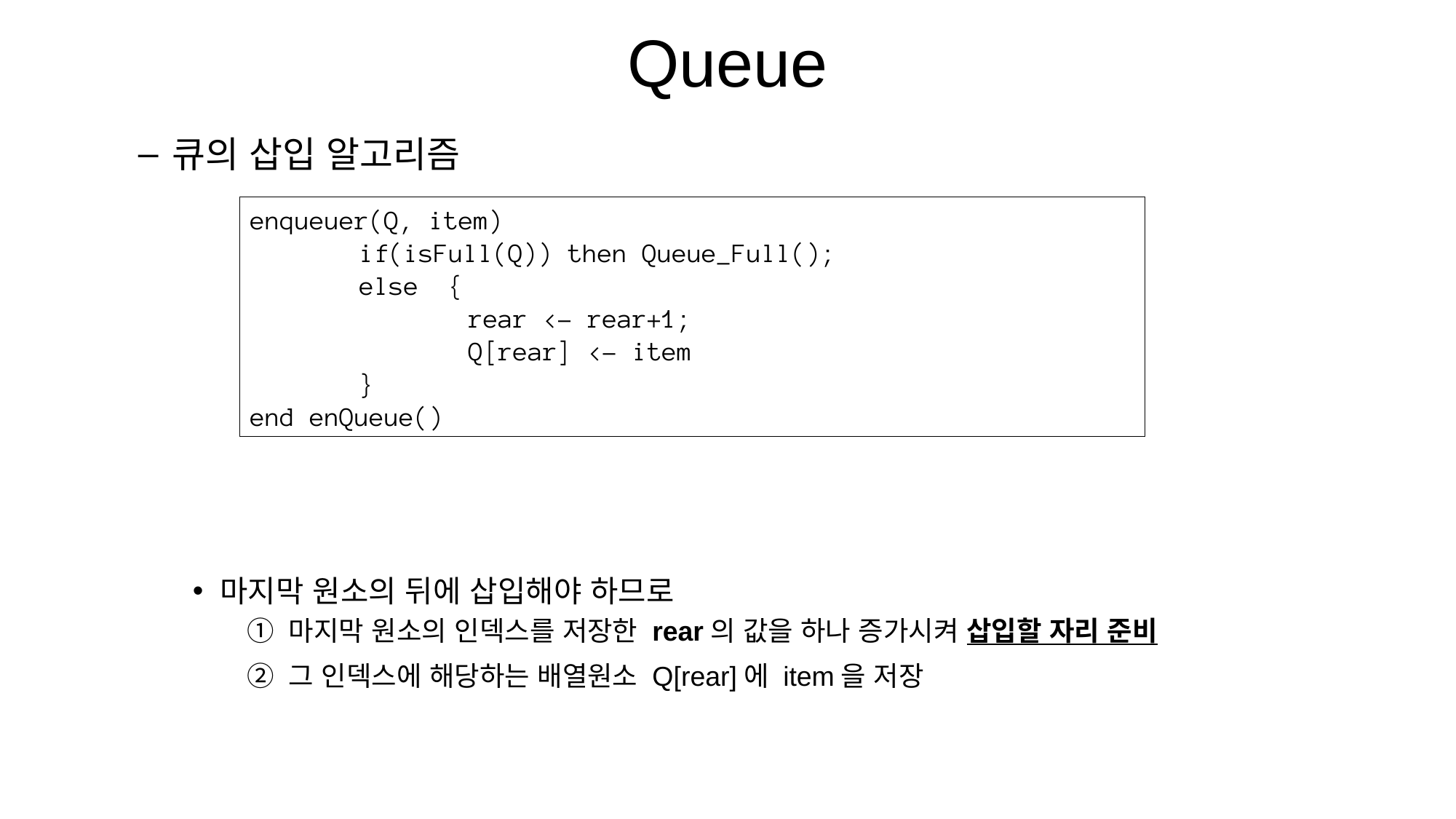

# Queue
큐의 삽입 알고리즘

마지막 원소의 뒤에 삽입해야 하므로
① 마지막 원소의 인덱스를 저장한 rear의 값을 하나 증가시켜 삽입할 자리 준비
② 그 인덱스에 해당하는 배열원소 Q[rear]에 item을 저장

enqueuer(Q, item)
	if(isFull(Q)) then Queue_Full();
	else  {
		rear <- rear+1;
		Q[rear] <- item
	}
end enQueue()